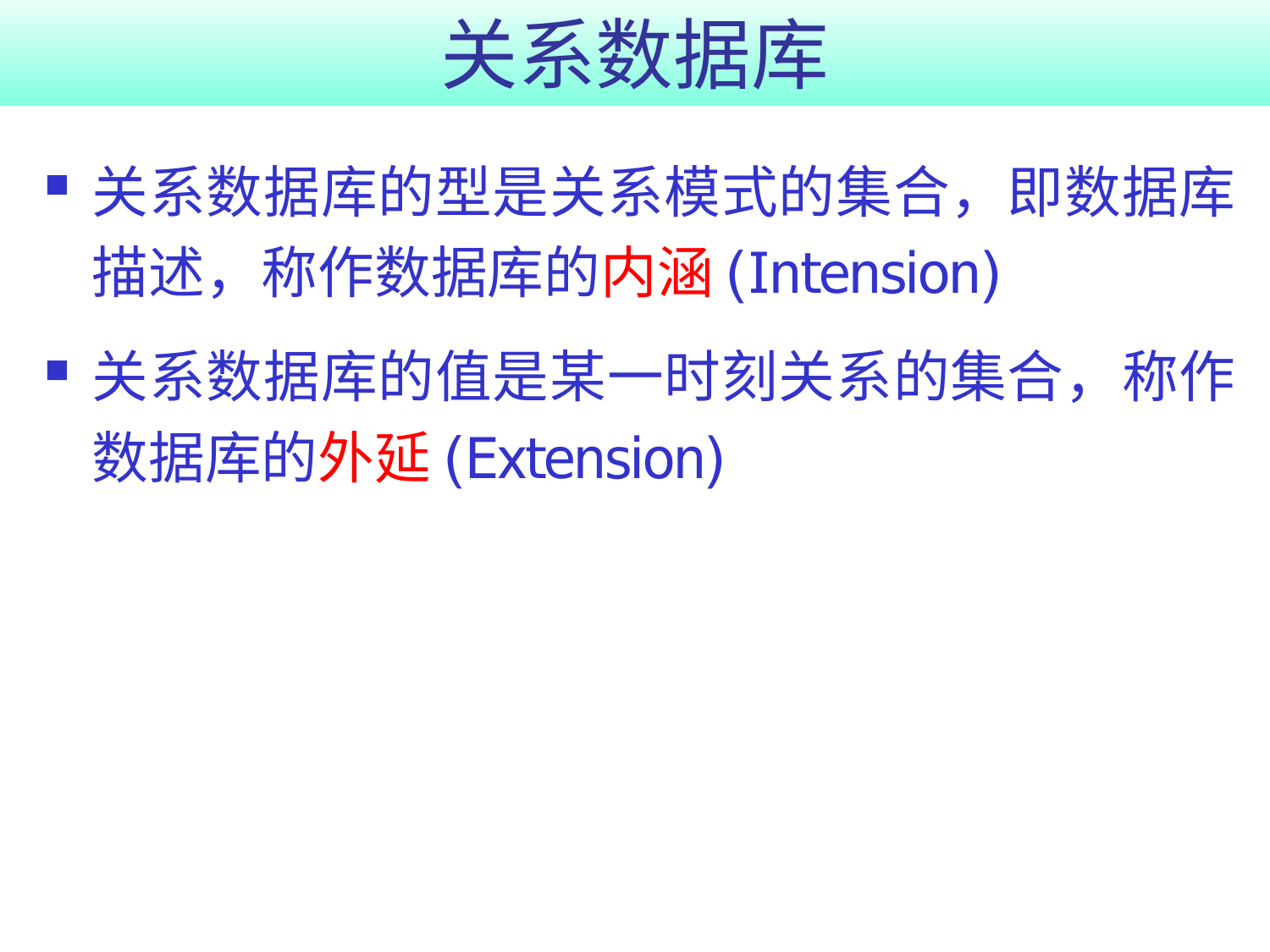

# 关系数据库
关系数据库的型是关系模式的集合，即数据库描述，称作数据库的内涵(Intension)
关系数据库的值是某一时刻关系的集合，称作数据库的外延(Extension)